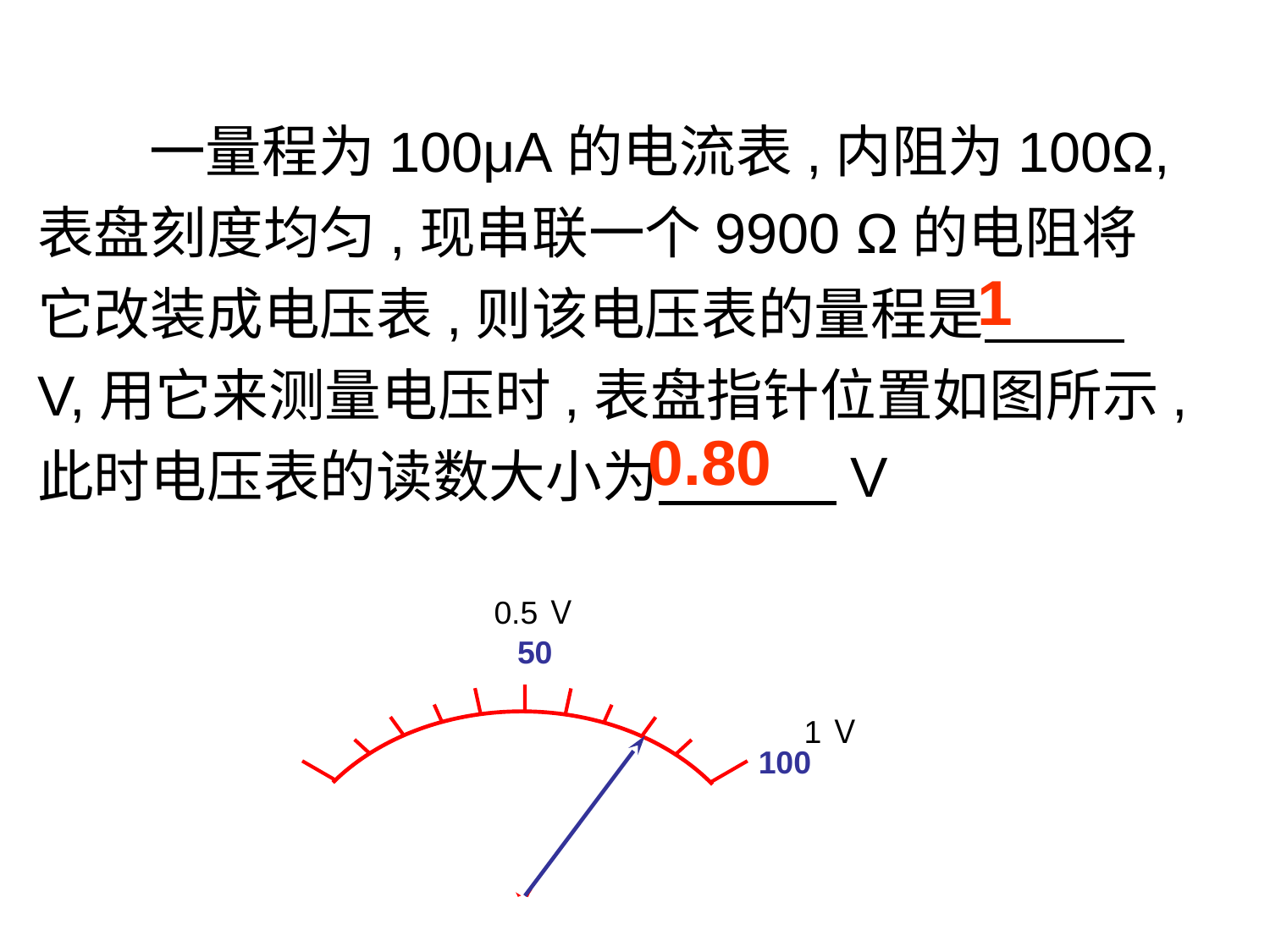

一量程为100μA的电流表,内阻为100Ω,表盘刻度均匀,现串联一个9900 Ω的电阻将它改装成电压表,则该电压表的量程是            V,用它来测量电压时,表盘指针位置如图所示,此时电压表的读数大小为              V
1
0.80
0.5Ｖ
50

100

1Ｖ